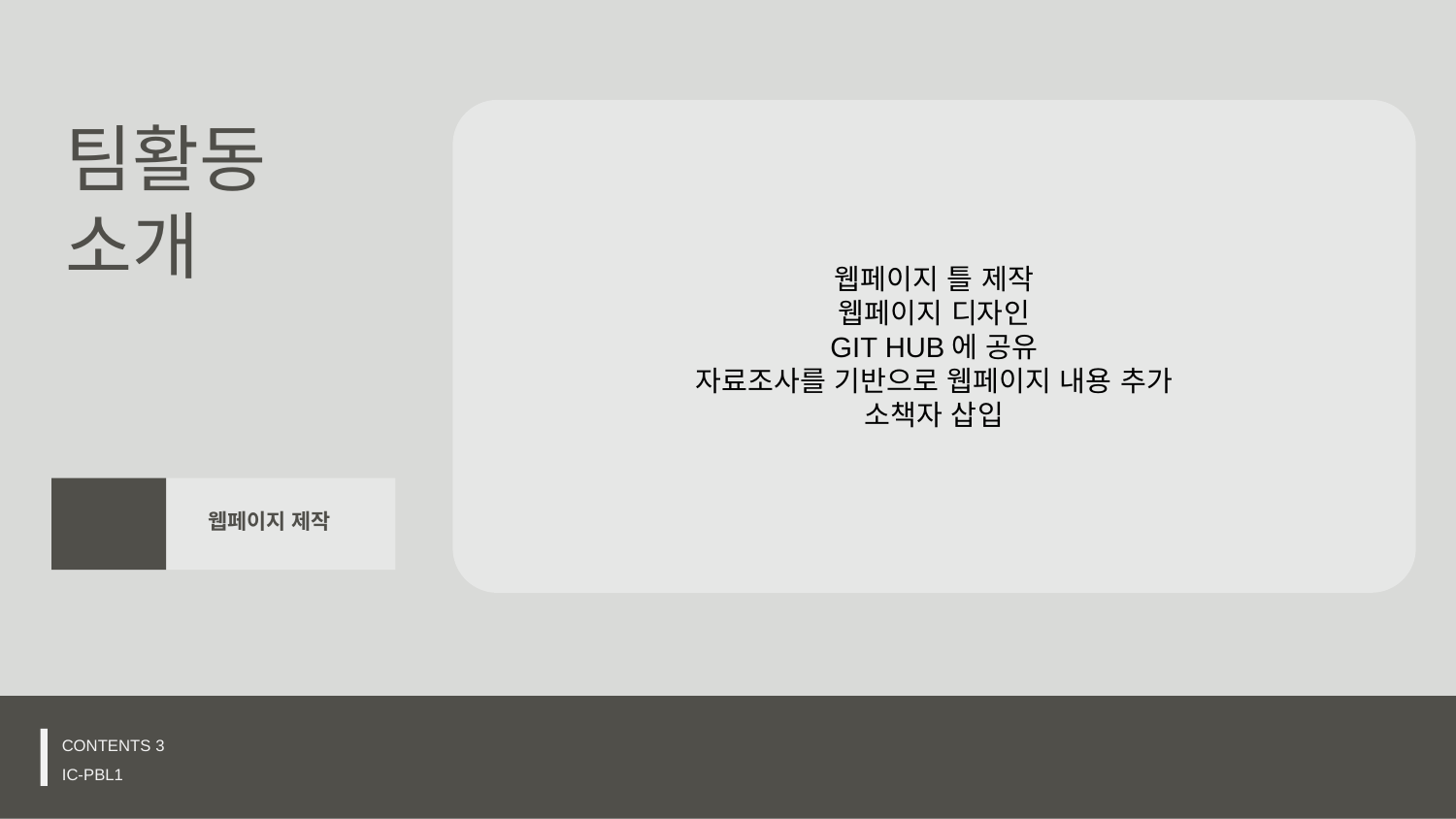

웹페이지 틀 제작
웹페이지 디자인
GIT HUB에 공유
자료조사를 기반으로 웹페이지 내용 추가
소책자 삽입
팀활동
소개

     웹페이지 제작

3
CONTENTS 3
IC-PBL1